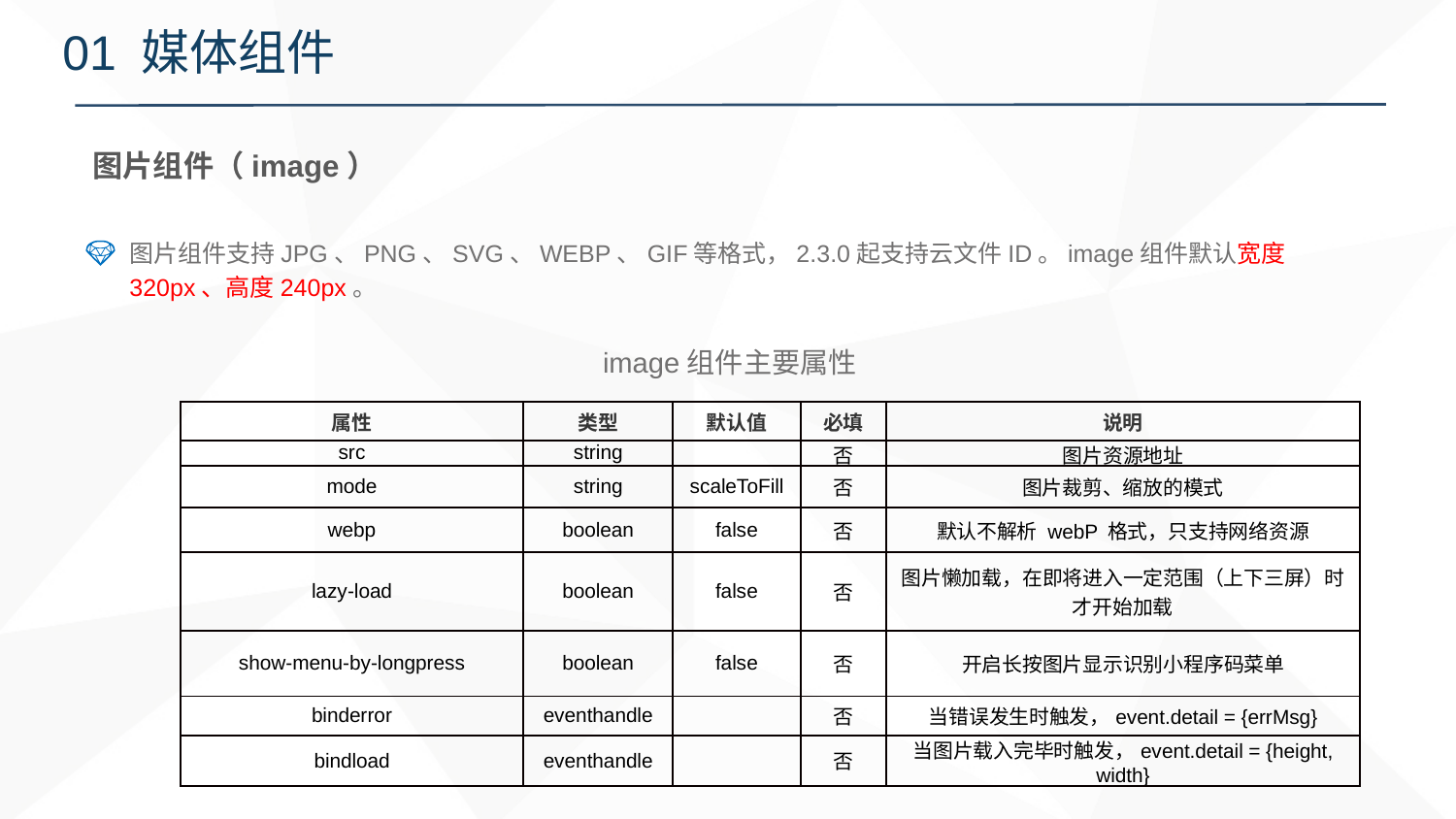

# 01 媒体组件
图片组件（image）
图片组件支持JPG、PNG、SVG、WEBP、GIF等格式，2.3.0起支持云文件ID。image组件默认宽度320px、高度240px。

image组件主要属性
| 属性 | 类型 | 默认值 | 必填 | 说明 |
| --- | --- | --- | --- | --- |
| src | string |  | 否 | 图片资源地址 |
| mode | string | scaleToFill | 否 | 图片裁剪、缩放的模式 |
| webp | boolean | false | 否 | 默认不解析 webP 格式，只支持网络资源 |
| lazy-load | boolean | false | 否 | 图片懒加载，在即将进入一定范围（上下三屏）时才开始加载 |
| show-menu-by-longpress | boolean | false | 否 | 开启长按图片显示识别小程序码菜单 |
| binderror | eventhandle |  | 否 | 当错误发生时触发，event.detail = {errMsg} |
| bindload | eventhandle |  | 否 | 当图片载入完毕时触发，event.detail = {height, width} |